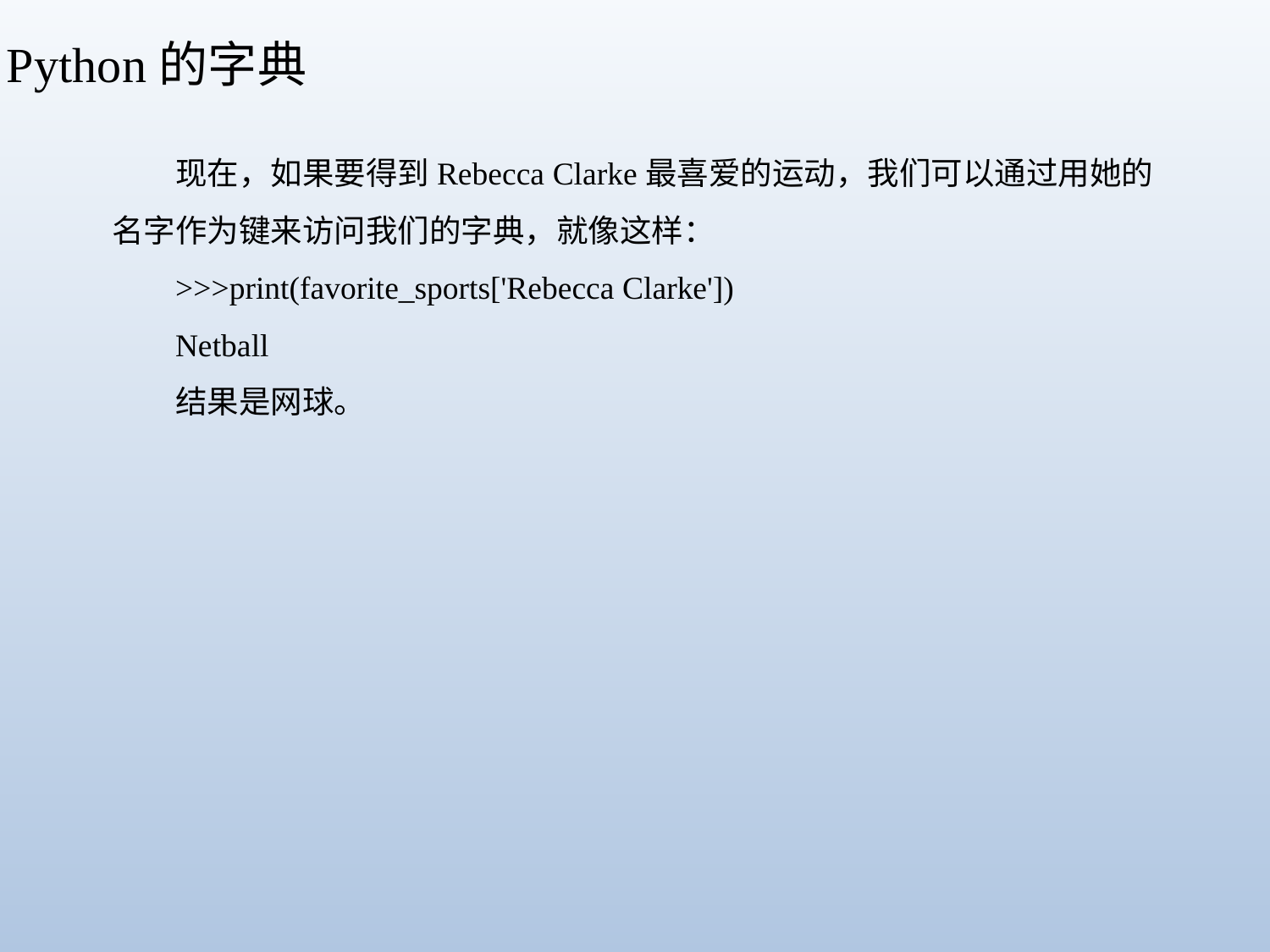

Python的字典
现在，如果要得到Rebecca Clarke最喜爱的运动，我们可以通过用她的名字作为键来访问我们的字典，就像这样：
>>>print(favorite_sports['Rebecca Clarke'])
Netball
结果是网球。